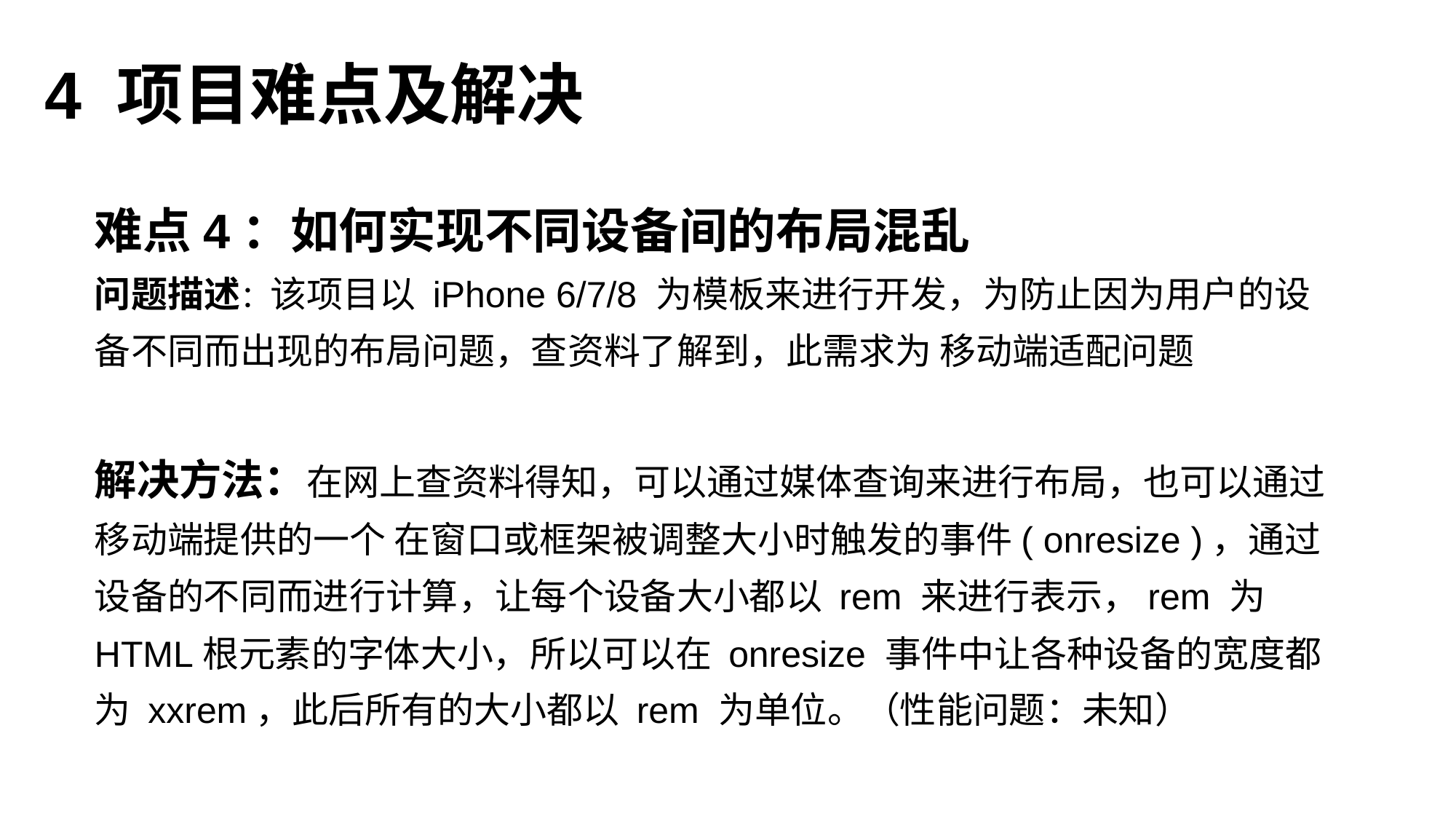

# 4 项目难点及解决
难点4：如何实现不同设备间的布局混乱
问题描述：该项目以 iPhone 6/7/8 为模板来进行开发，为防止因为用户的设备不同而出现的布局问题，查资料了解到，此需求为 移动端适配问题

解决方法：在网上查资料得知，可以通过媒体查询来进行布局，也可以通过 移动端提供的一个 在窗口或框架被调整大小时触发的事件( onresize )，通过设备的不同而进行计算，让每个设备大小都以 rem 来进行表示，rem 为HTML根元素的字体大小，所以可以在 onresize 事件中让各种设备的宽度都为 xxrem，此后所有的大小都以 rem 为单位。（性能问题：未知）